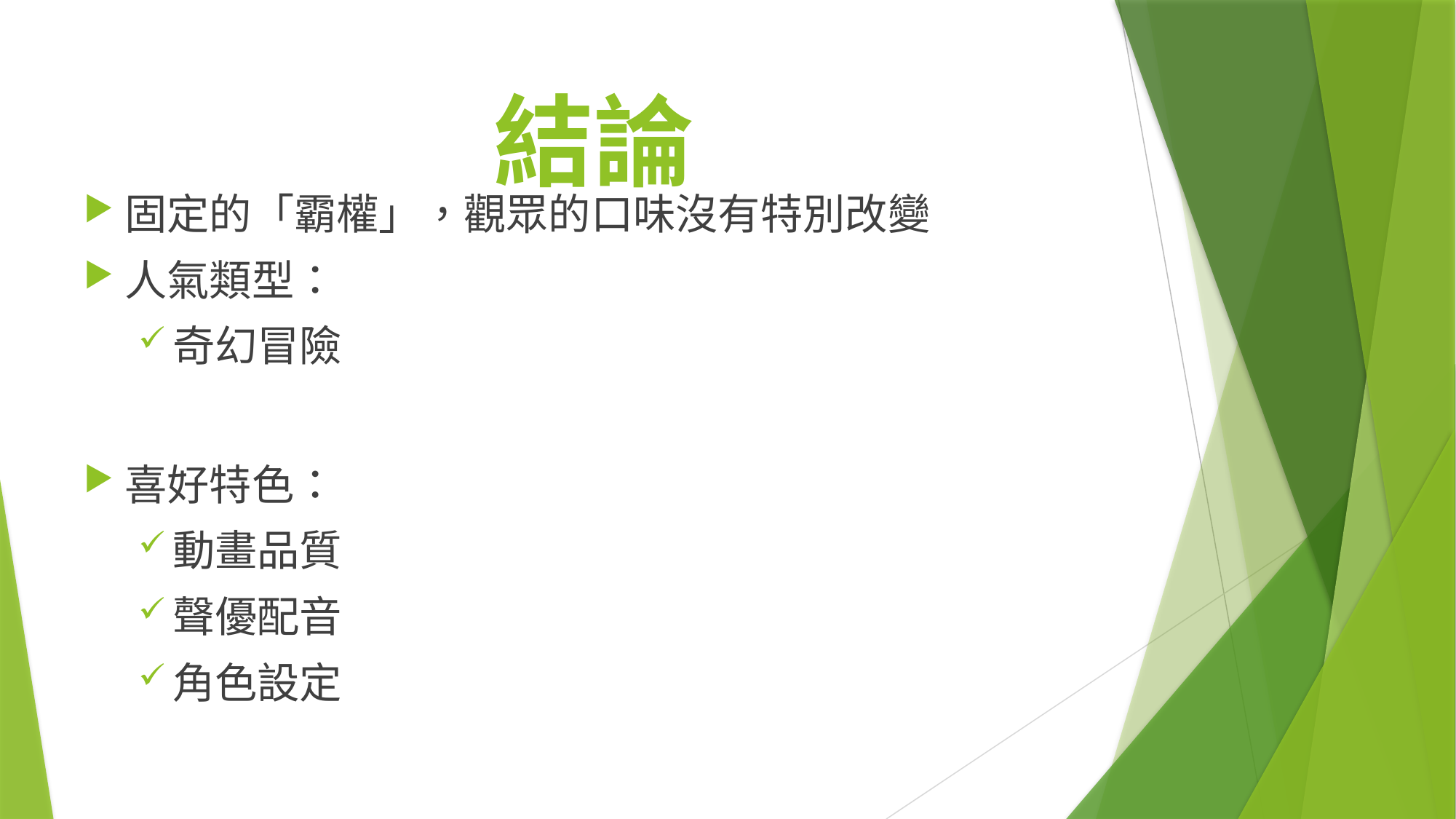

# 結論
固定的「霸權」，觀眾的口味沒有特別改變
人氣類型：
奇幻冒險

喜好特色：
動畫品質
聲優配音
角色設定